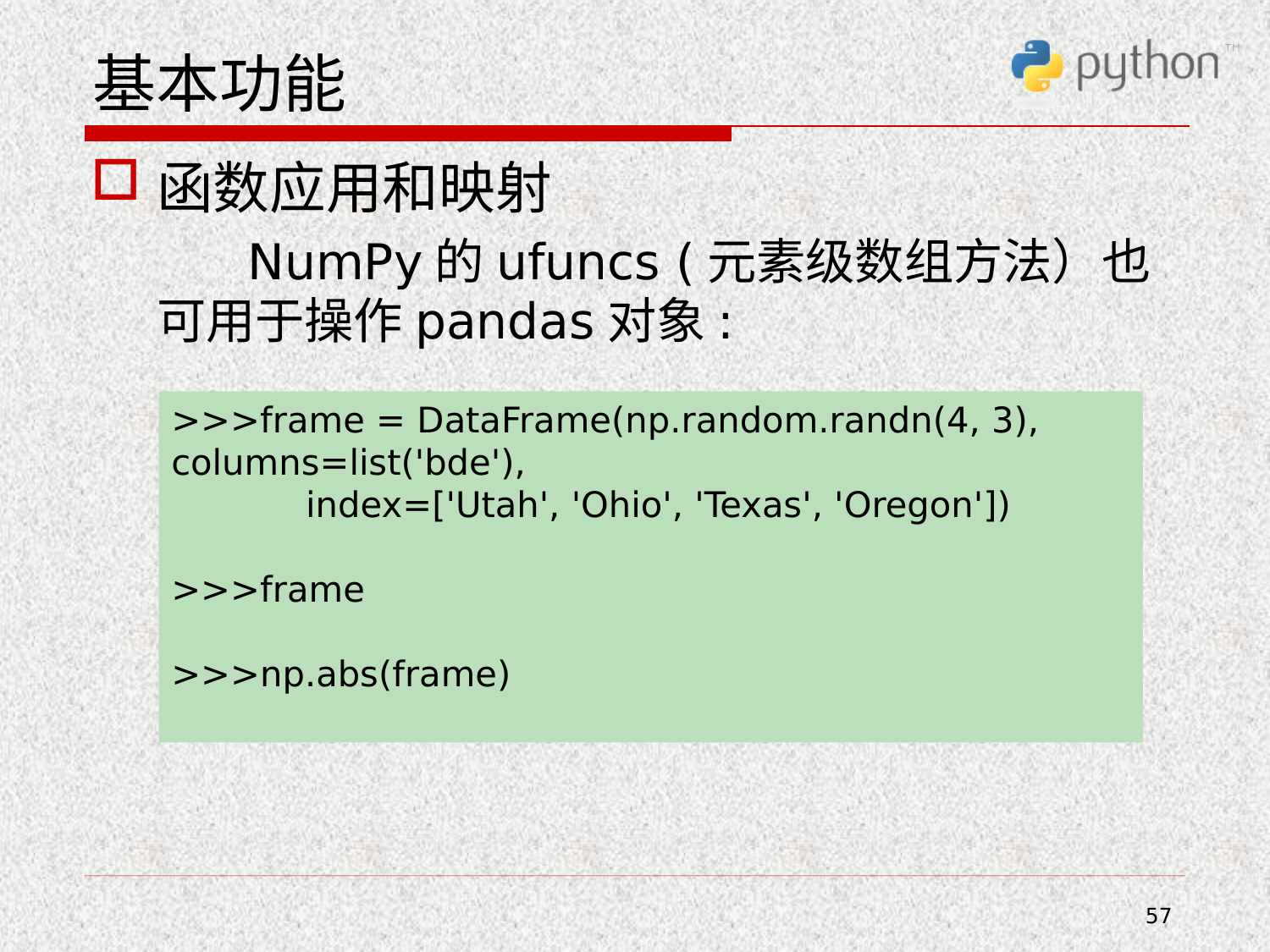

# 基本功能
函数应用和映射
          NumPy的ufuncs (元素级数组方法）也可用于操作pandas对象:

>>>frame = DataFrame(np.random.randn(4, 3), columns=list('bde'),
            index=['Utah', 'Ohio', 'Texas', 'Oregon'])

>>>frame

>>>np.abs(frame)

57